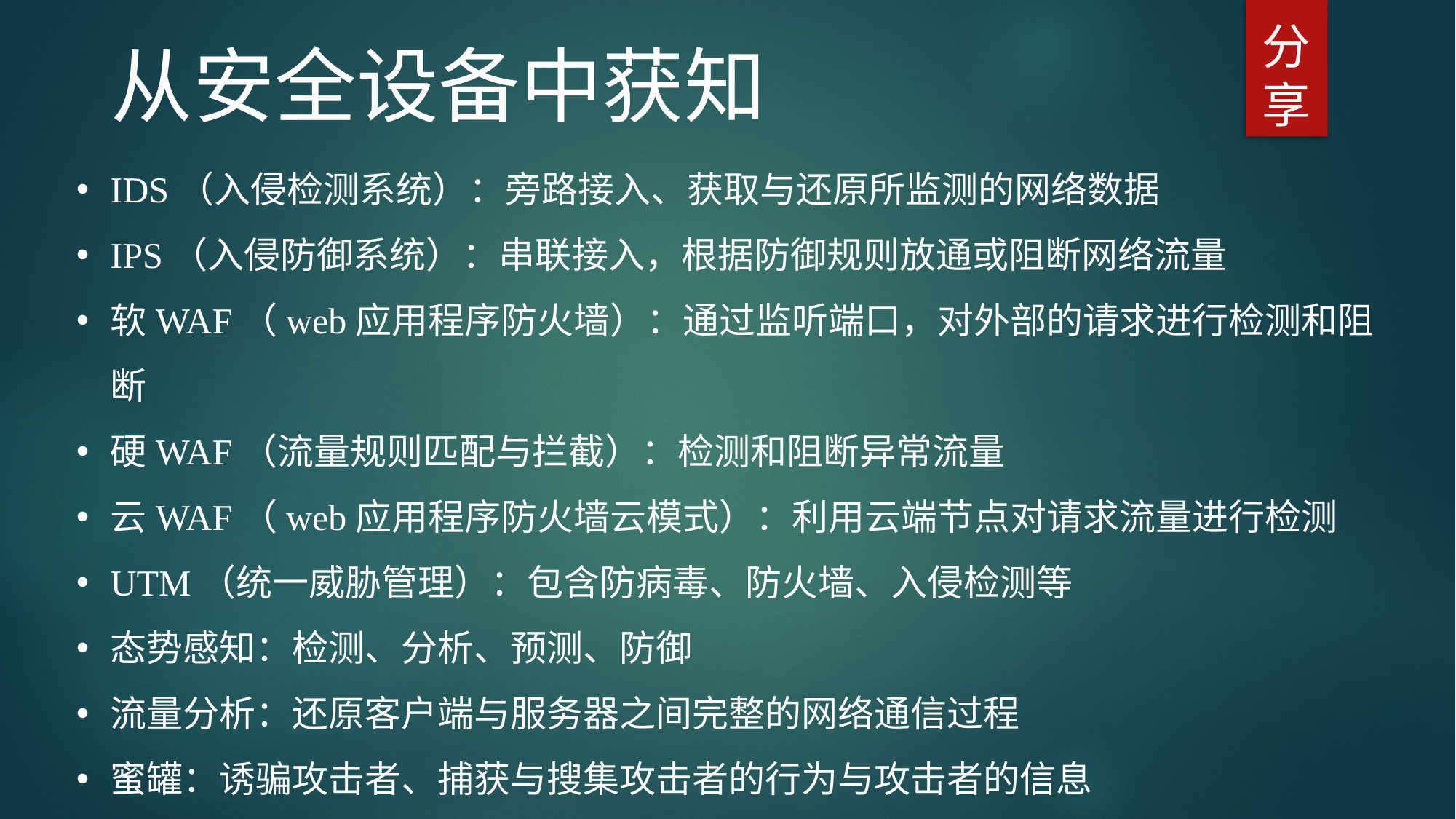

分享
从安全设备中获知
IDS（入侵检测系统）：旁路接入、获取与还原所监测的网络数据
IPS（入侵防御系统）：串联接入，根据防御规则放通或阻断网络流量
软WAF（web应用程序防火墙）：通过监听端口，对外部的请求进行检测和阻断
硬WAF（流量规则匹配与拦截）：检测和阻断异常流量
云WAF（web应用程序防火墙云模式）：利用云端节点对请求流量进行检测
UTM（统一威胁管理）：包含防病毒、防火墙、入侵检测等
态势感知：检测、分析、预测、防御
流量分析：还原客户端与服务器之间完整的网络通信过程
蜜罐：诱骗攻击者、捕获与搜集攻击者的行为与攻击者的信息